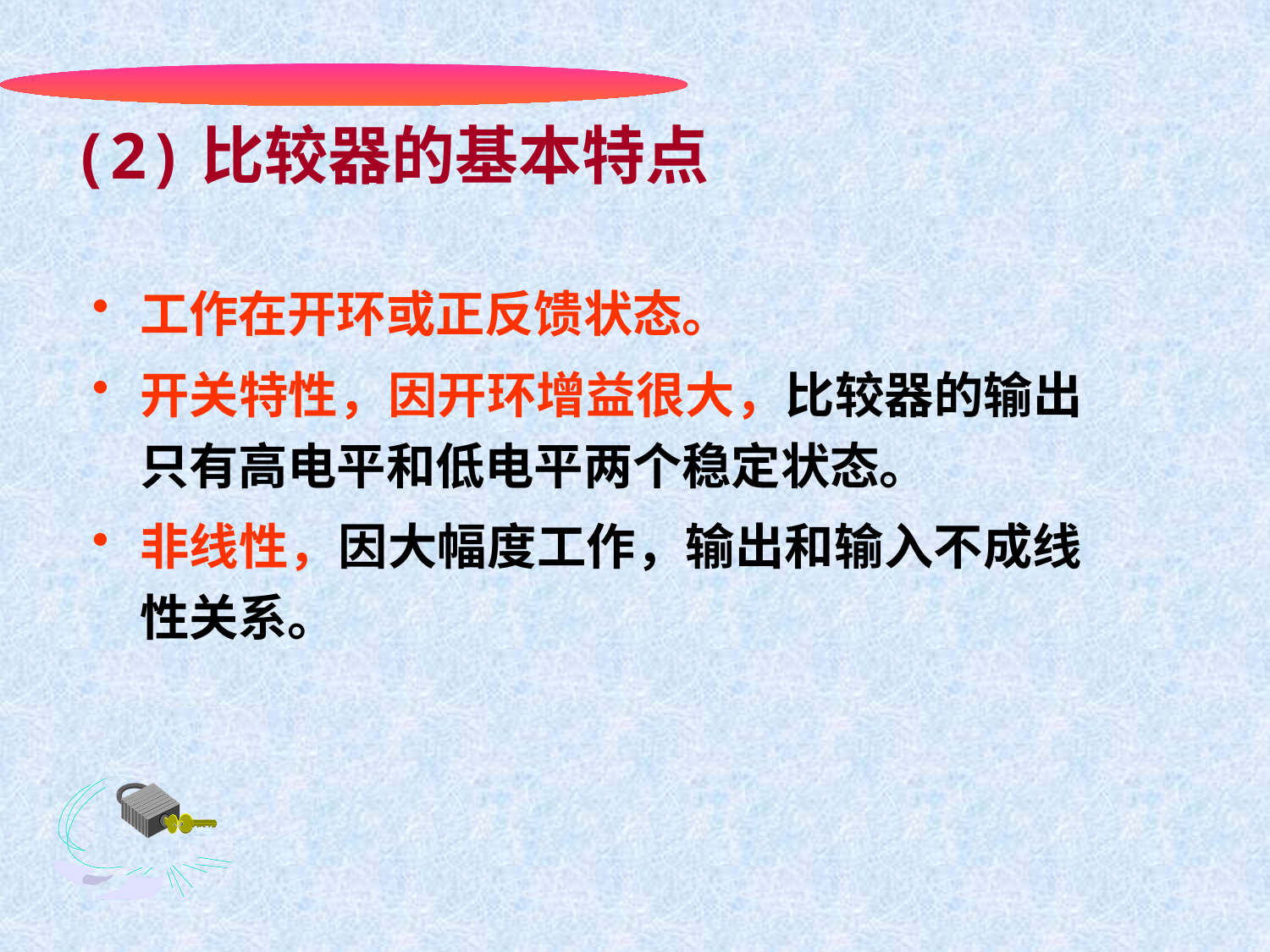

(2)比较器的基本特点
工作在开环或正反馈状态。
开关特性，因开环增益很大，比较器的输出只有高电平和低电平两个稳定状态。
非线性，因大幅度工作，输出和输入不成线性关系。